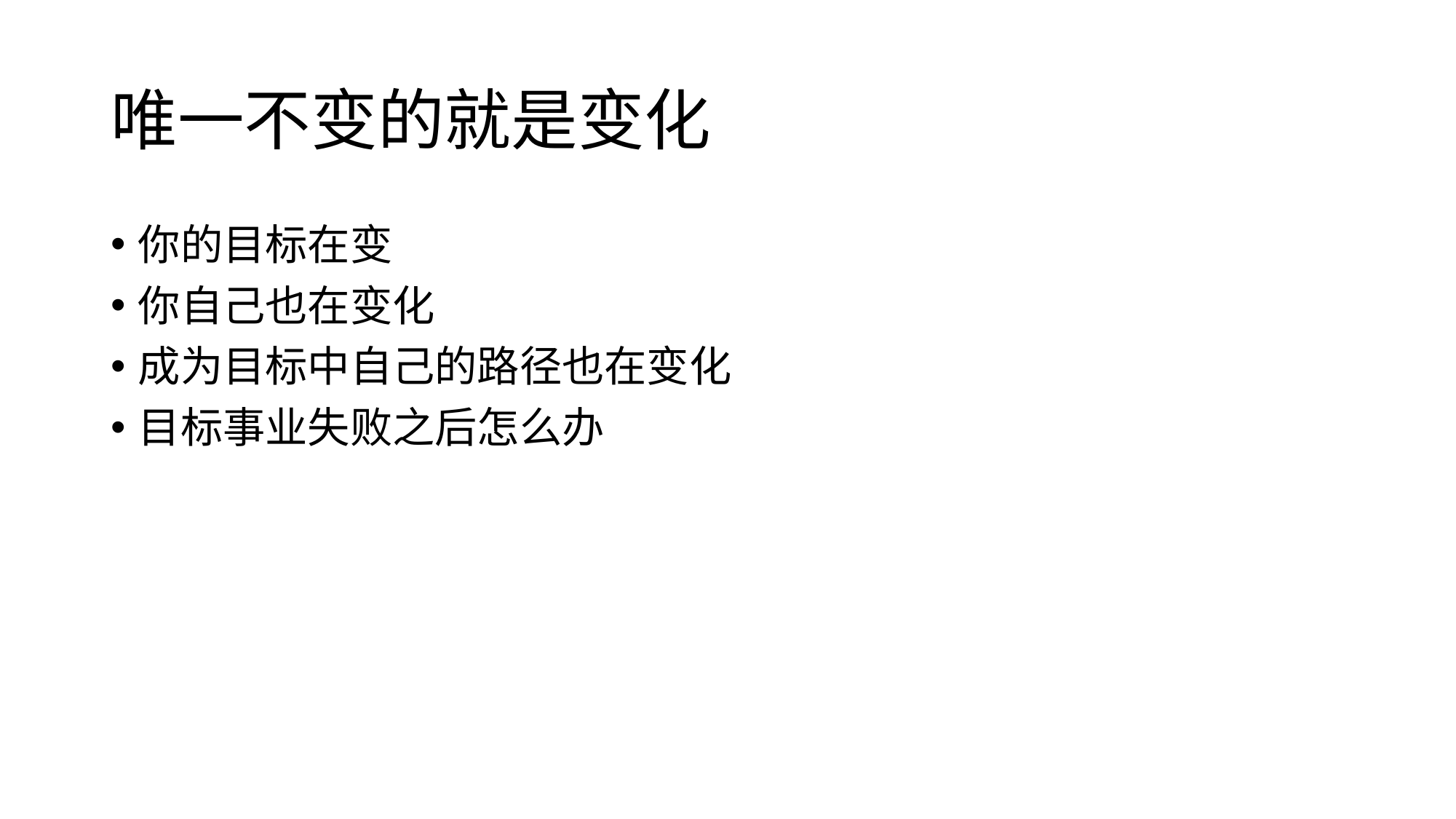

# 唯一不变的就是变化
你的目标在变
你自己也在变化
成为目标中自己的路径也在变化
目标事业失败之后怎么办